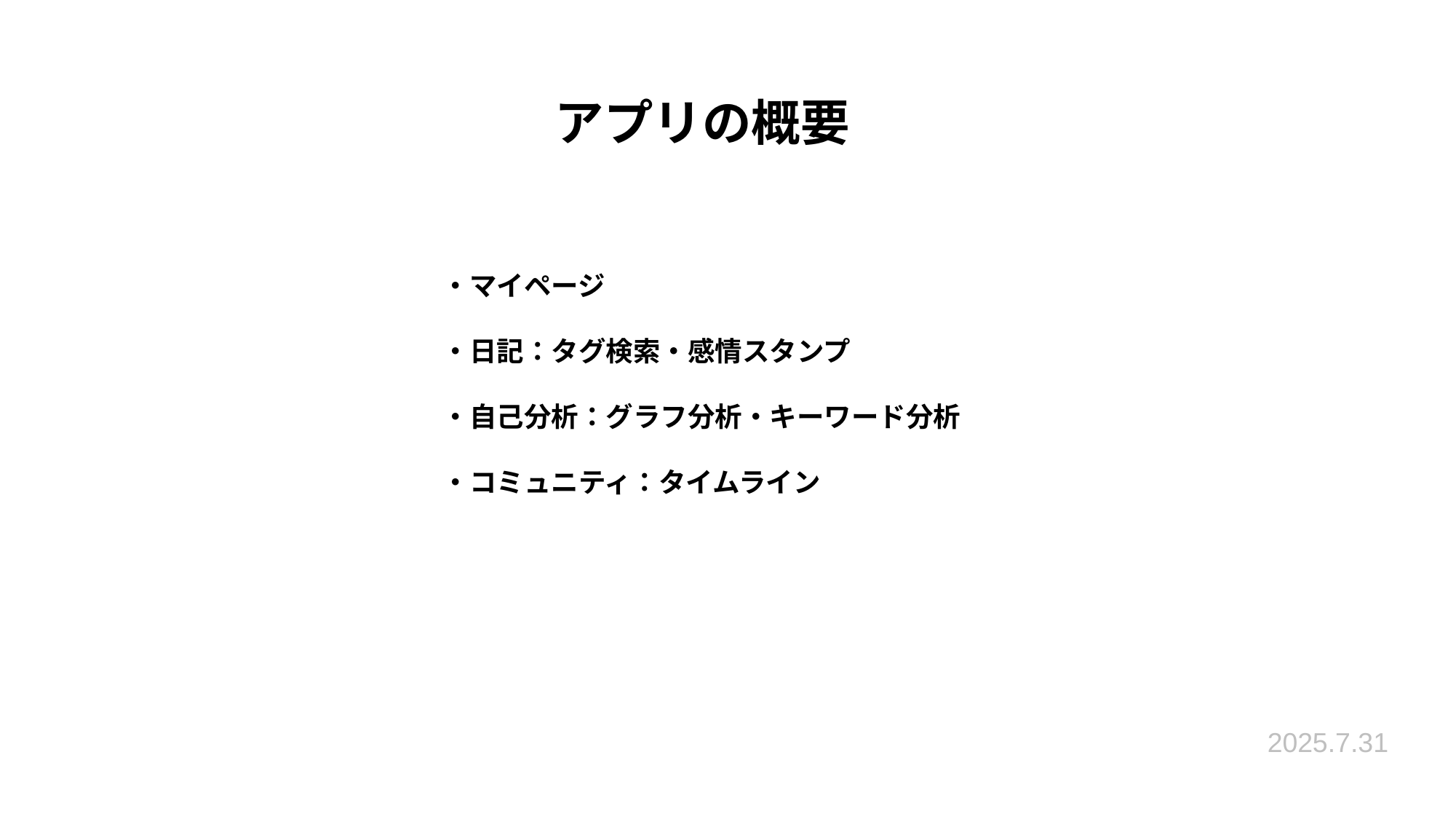

# アプリの概要
・マイページ

・日記：タグ検索・感情スタンプ

・自己分析：グラフ分析・キーワード分析

・コミュニティ：タイムライン
2025.7.31